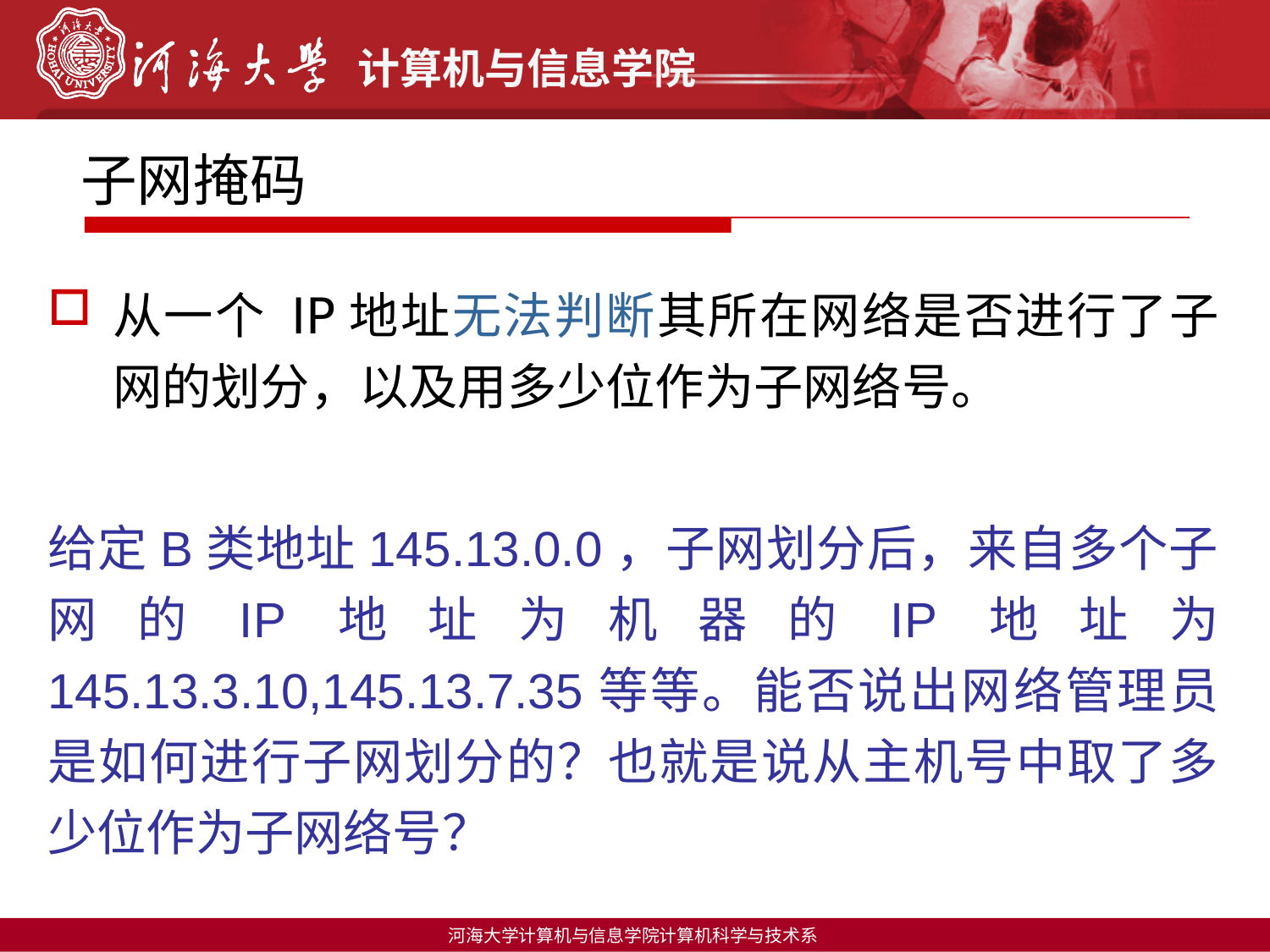

# 子网掩码
从一个 IP地址无法判断其所在网络是否进行了子网的划分，以及用多少位作为子网络号。

给定B类地址145.13.0.0，子网划分后，来自多个子网的IP地址为机器的IP地址为 145.13.3.10,145.13.7.35等等。能否说出网络管理员是如何进行子网划分的？也就是说从主机号中取了多少位作为子网络号？